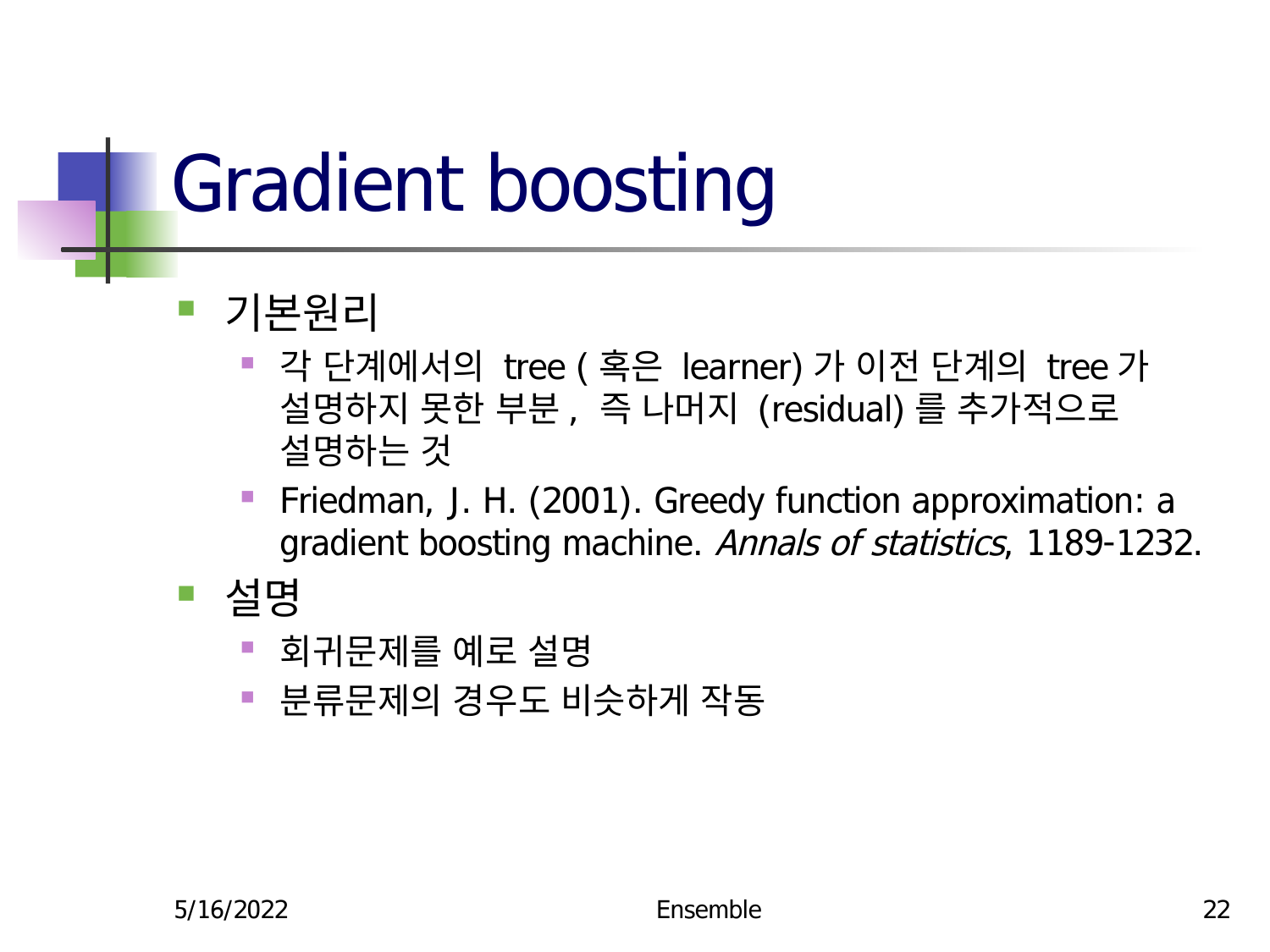

# Gradient boosting
기본원리
각 단계에서의 tree (혹은 learner)가 이전 단계의 tree가 설명하지 못한 부분, 즉 나머지 (residual)를 추가적으로 설명하는 것
Friedman, J. H. (2001). Greedy function approximation: a gradient boosting machine. Annals of statistics, 1189-1232.
설명
회귀문제를 예로 설명
분류문제의 경우도 비슷하게 작동

5/16/2022
Ensemble
22